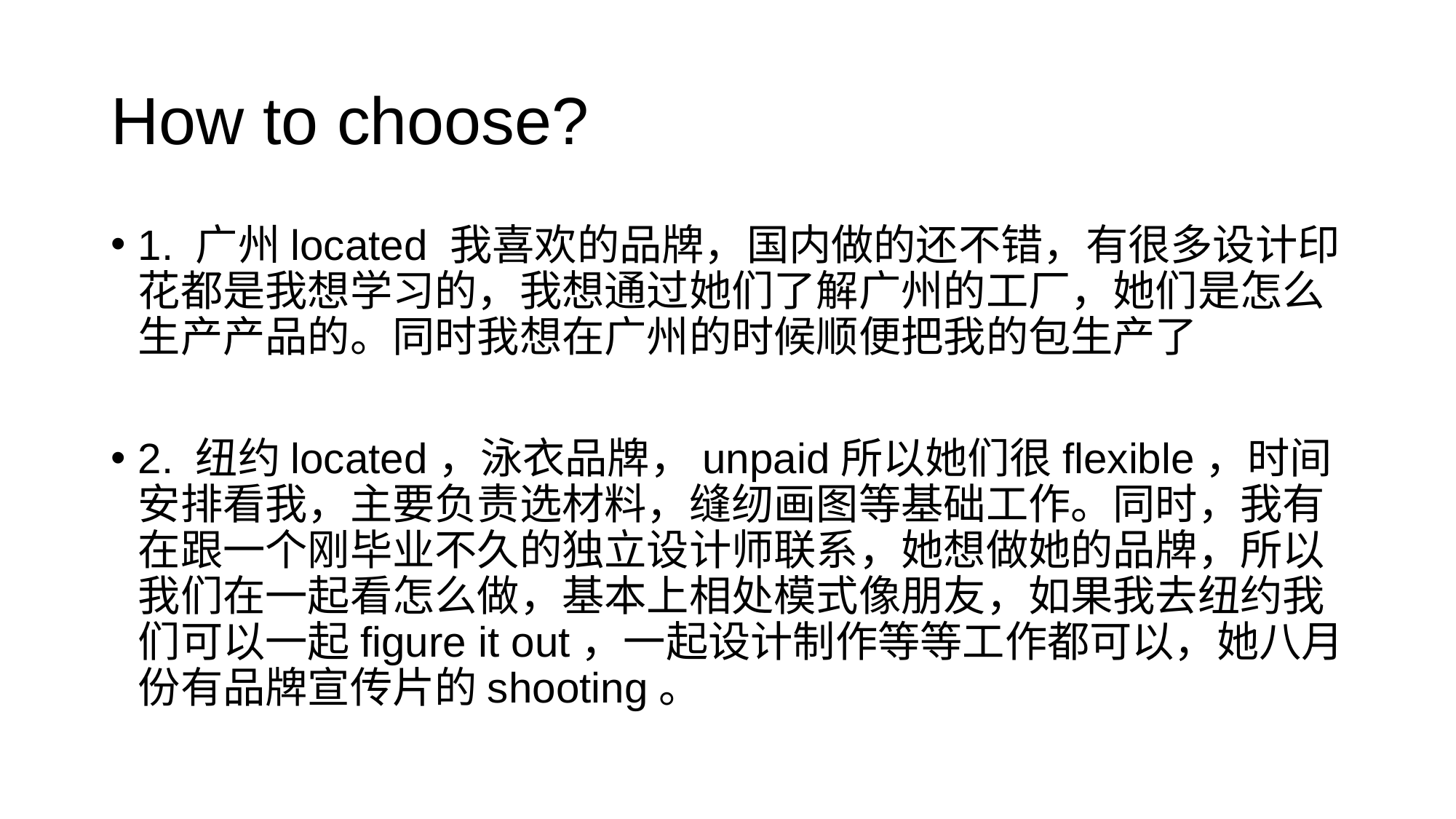

# How to choose?
1. 广州located 我喜欢的品牌，国内做的还不错，有很多设计印花都是我想学习的，我想通过她们了解广州的工厂，她们是怎么生产产品的。同时我想在广州的时候顺便把我的包生产了

2. 纽约located，泳衣品牌，unpaid所以她们很flexible，时间安排看我，主要负责选材料，缝纫画图等基础工作。同时，我有在跟一个刚毕业不久的独立设计师联系，她想做她的品牌，所以我们在一起看怎么做，基本上相处模式像朋友，如果我去纽约我们可以一起figure it out，一起设计制作等等工作都可以，她八月份有品牌宣传片的shooting。